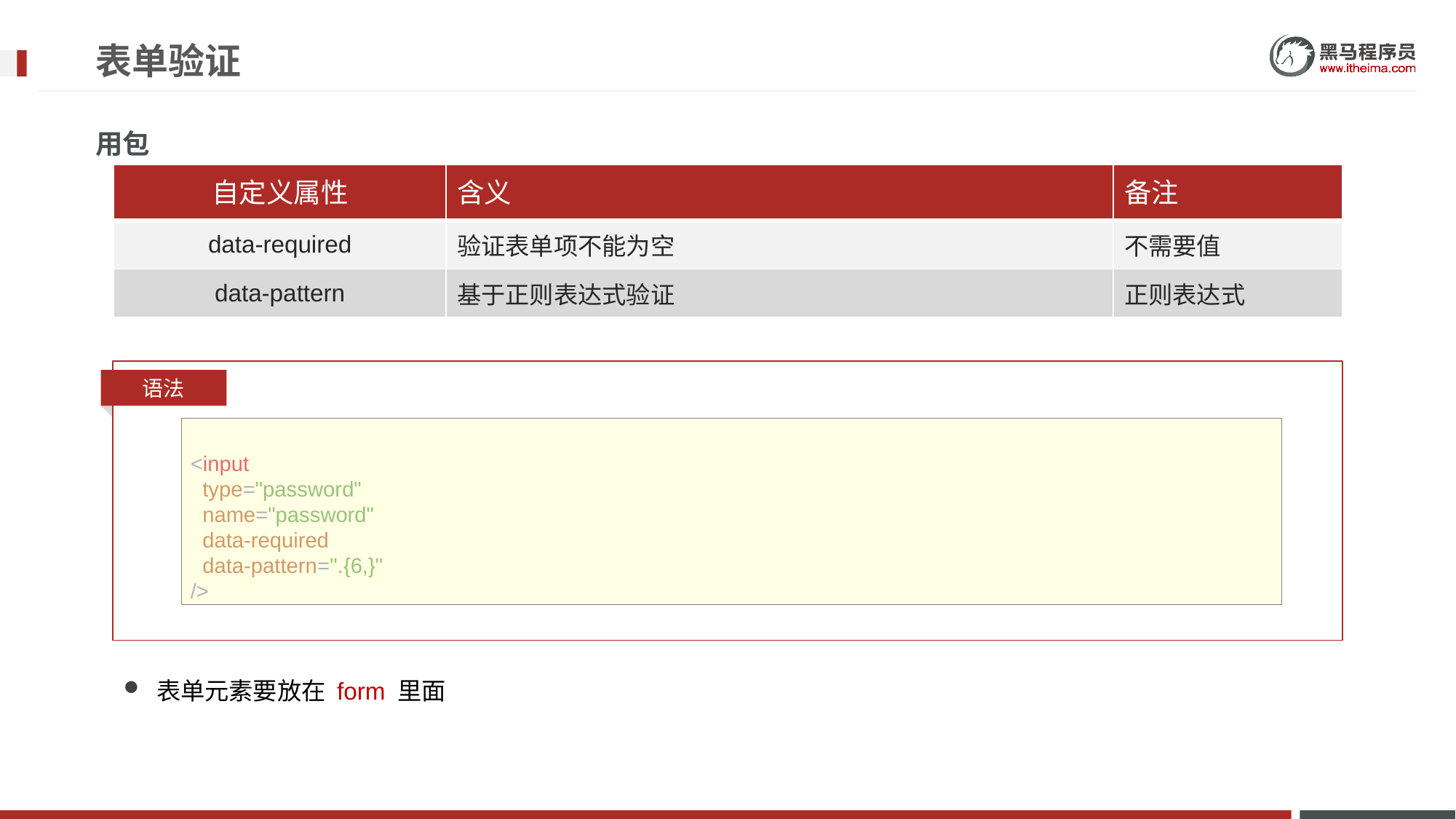

# 表单验证
用包
| 自定义属性 | 含义 | 备注 |
| --- | --- | --- |
| data-required | 验证表单项不能为空 | 不需要值 |
| data-pattern | 基于正则表达式验证 | 正则表达式 |

语法

          <input
            type="password"
            name="password"
            data-required
            data-pattern=".{6,}"
          />
表单元素要放在 form 里面